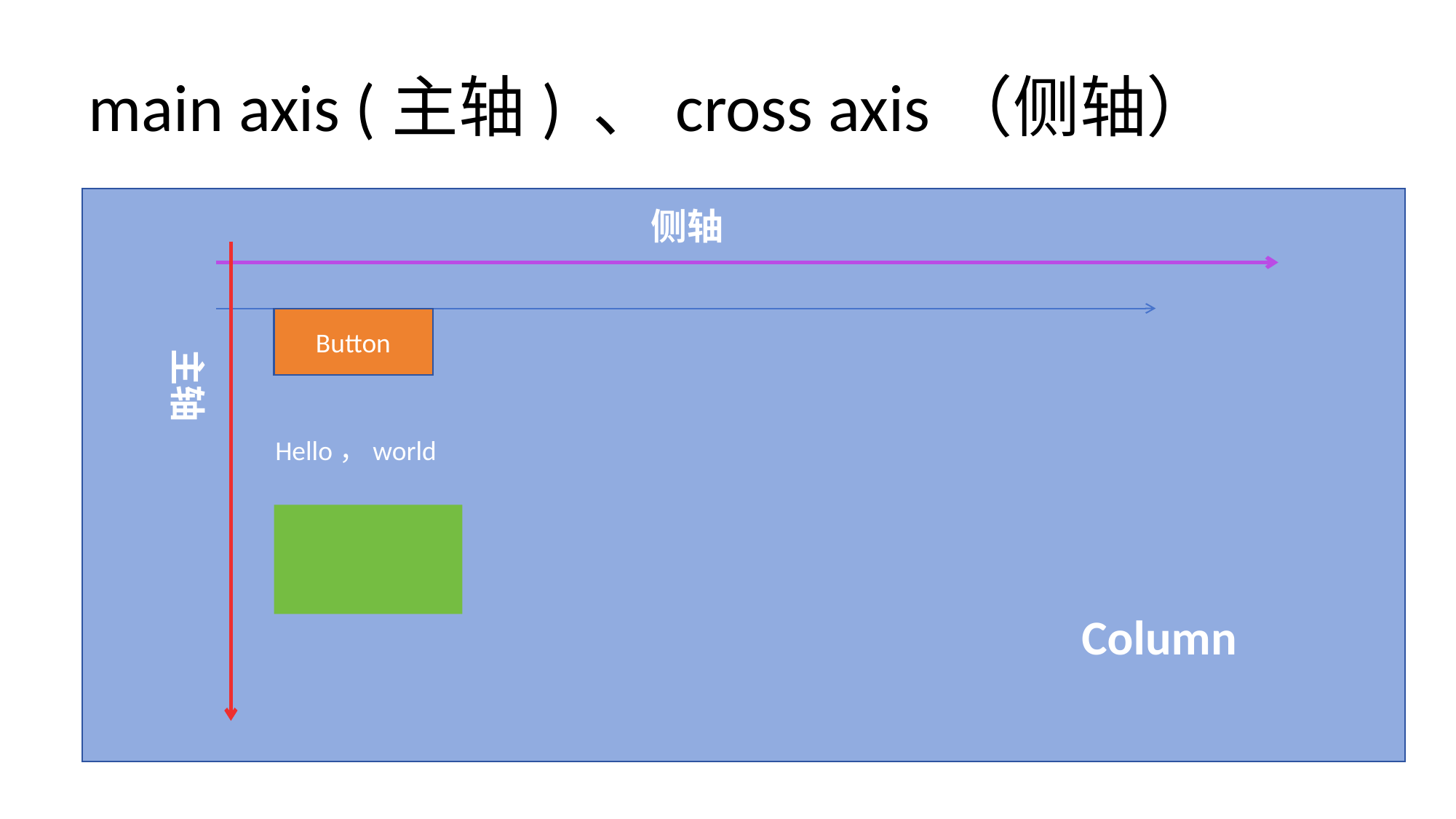

# main axis (主轴) 、cross axis（侧轴）

侧轴
Button
主轴
Hello，world

Column